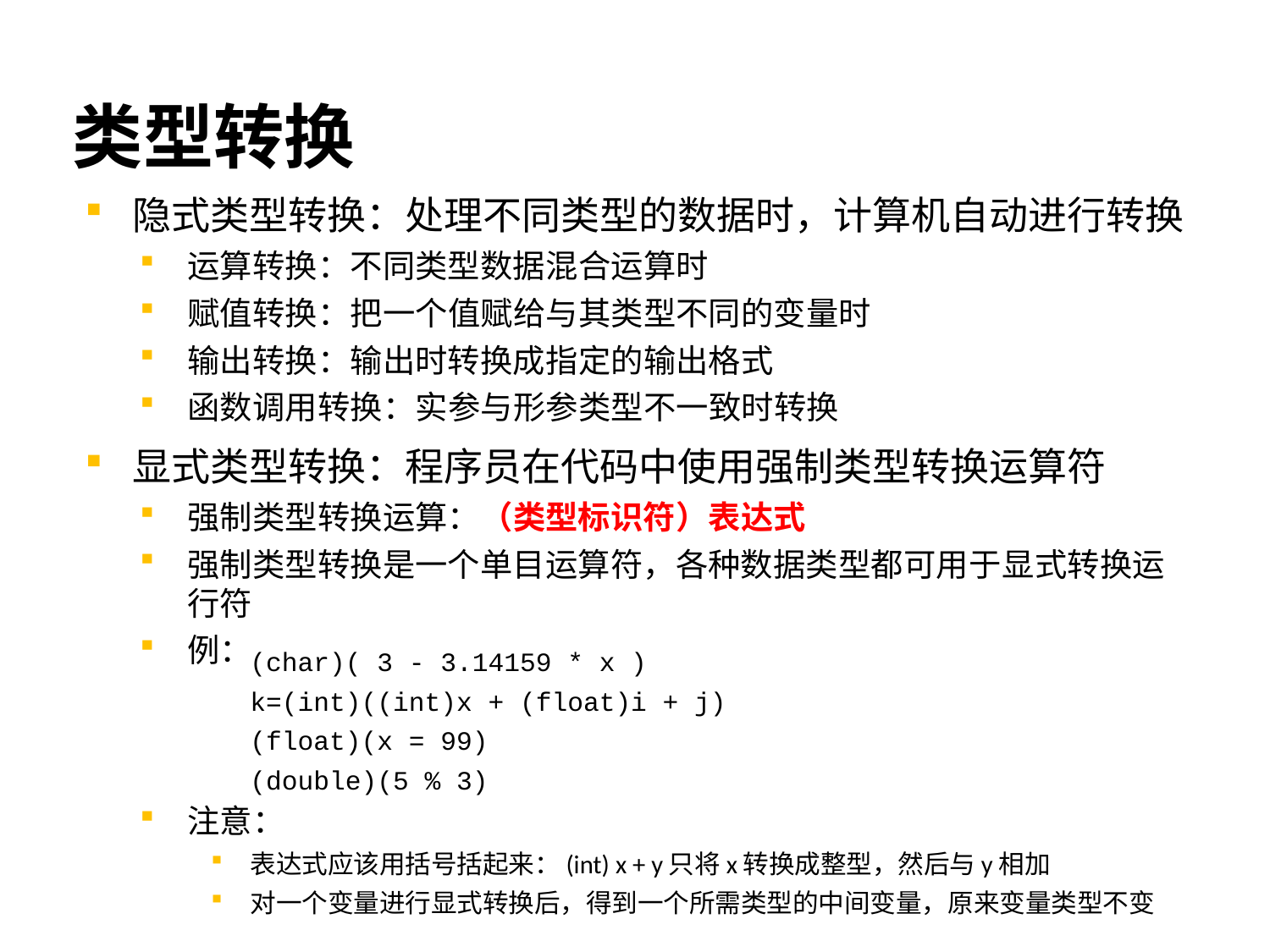

# 类型转换
隐式类型转换：处理不同类型的数据时，计算机自动进行转换
运算转换：不同类型数据混合运算时
赋值转换：把一个值赋给与其类型不同的变量时
输出转换：输出时转换成指定的输出格式
函数调用转换：实参与形参类型不一致时转换
显式类型转换：程序员在代码中使用强制类型转换运算符
强制类型转换运算：（类型标识符）表达式
强制类型转换是一个单目运算符，各种数据类型都可用于显式转换运行符
例：

注意：
表达式应该用括号括起来：(int) x + y只将x转换成整型，然后与y相加
对一个变量进行显式转换后，得到一个所需类型的中间变量，原来变量类型不变

(char)( 3 - 3.14159 * x )
k=(int)((int)x + (float)i + j)
(float)(x = 99)
(double)(5 % 3)